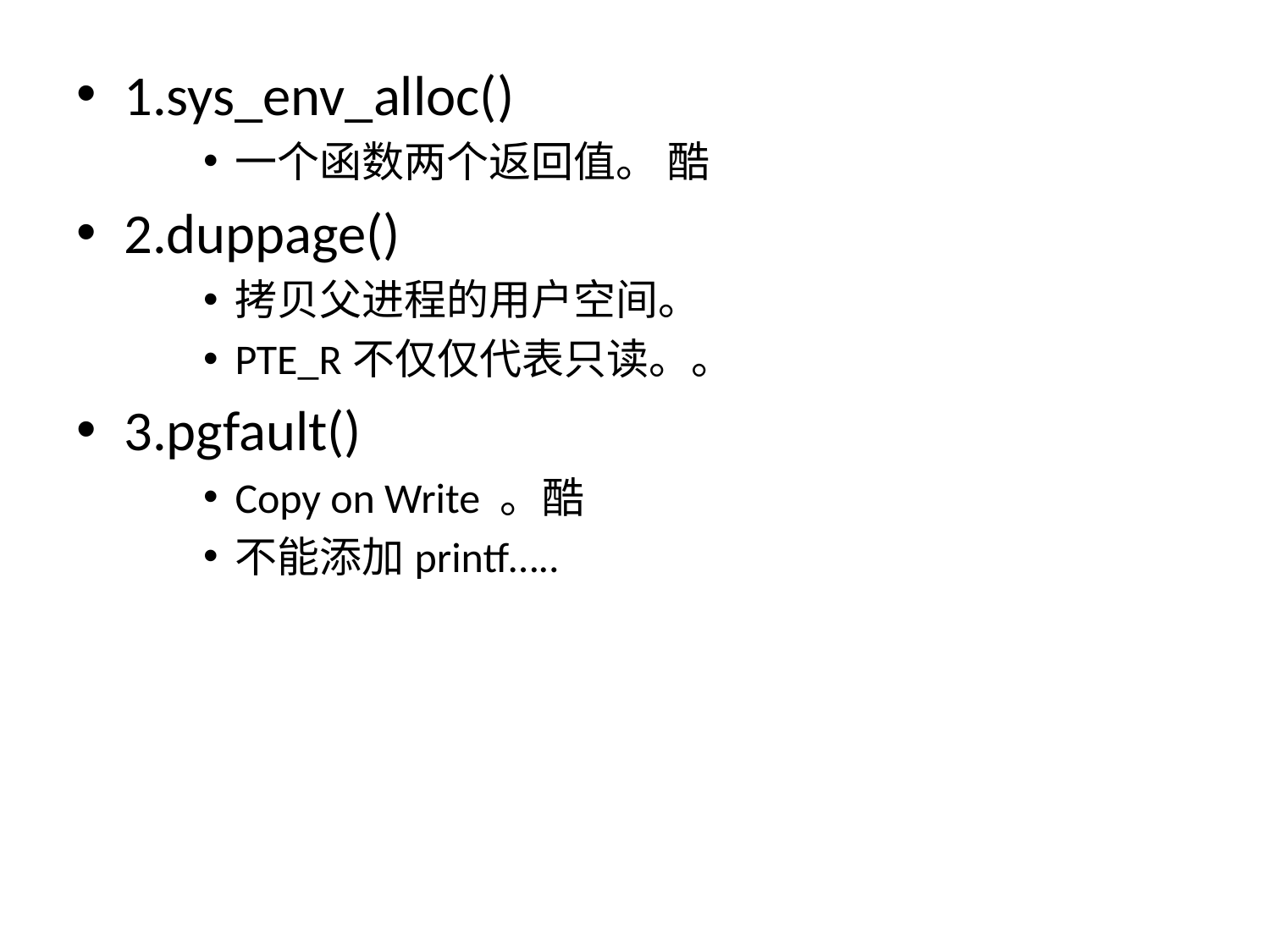

1.sys_env_alloc()
一个函数两个返回值。 酷
2.duppage()
拷贝父进程的用户空间。
PTE_R不仅仅代表只读。。
3.pgfault()
Copy on Write 。酷
不能添加printf…..